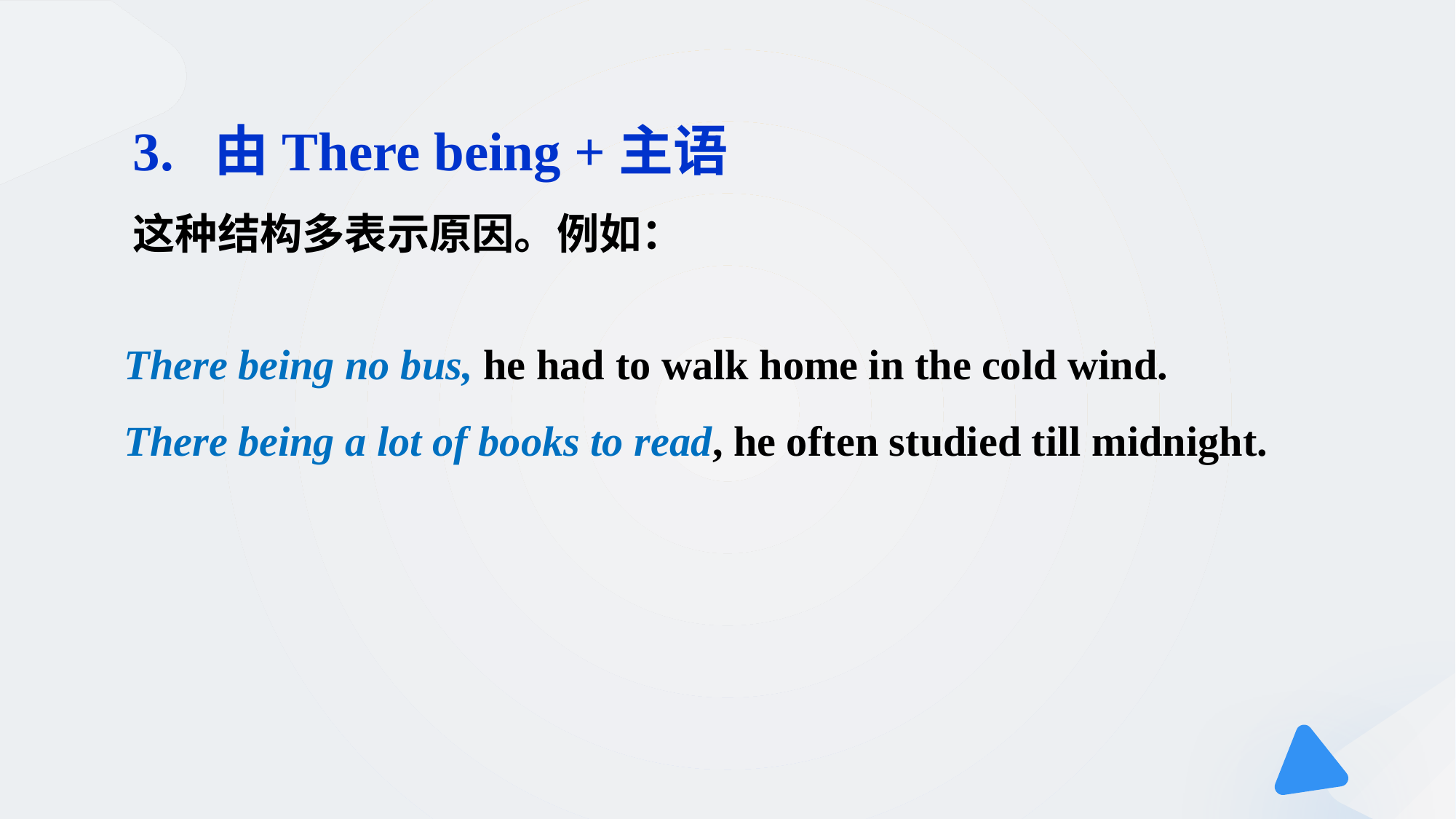

3.  由There being +主语
这种结构多表示原因。例如：
There being no bus, he had to walk home in the cold wind.
There being a lot of books to read, he often studied till midnight.